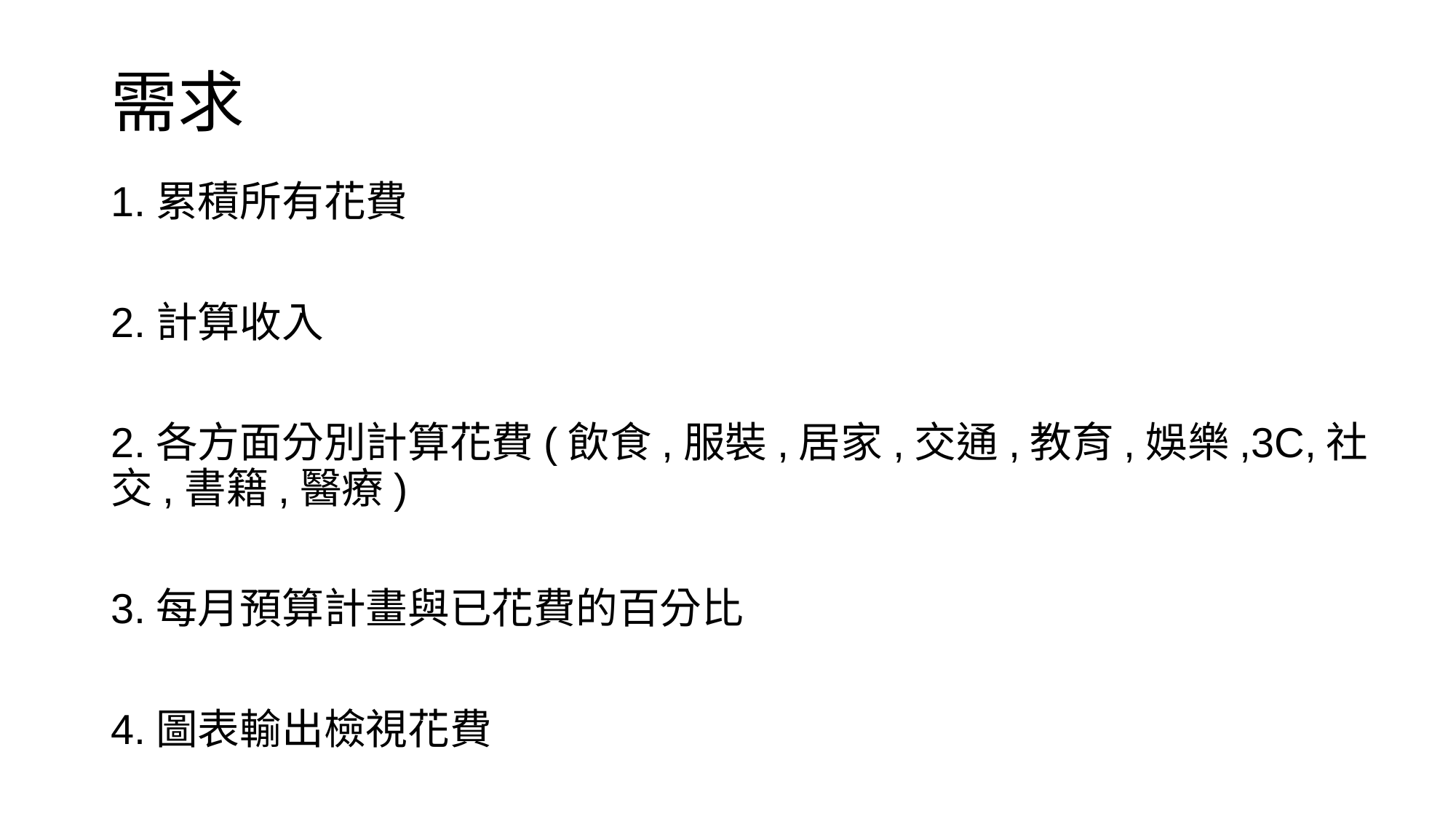

# 需求
1.累積所有花費

2.計算收入

2.各方面分別計算花費(飲食,服裝,居家,交通,教育,娛樂,3C,社交,書籍,醫療)

3.每月預算計畫與已花費的百分比

4.圖表輸出檢視花費